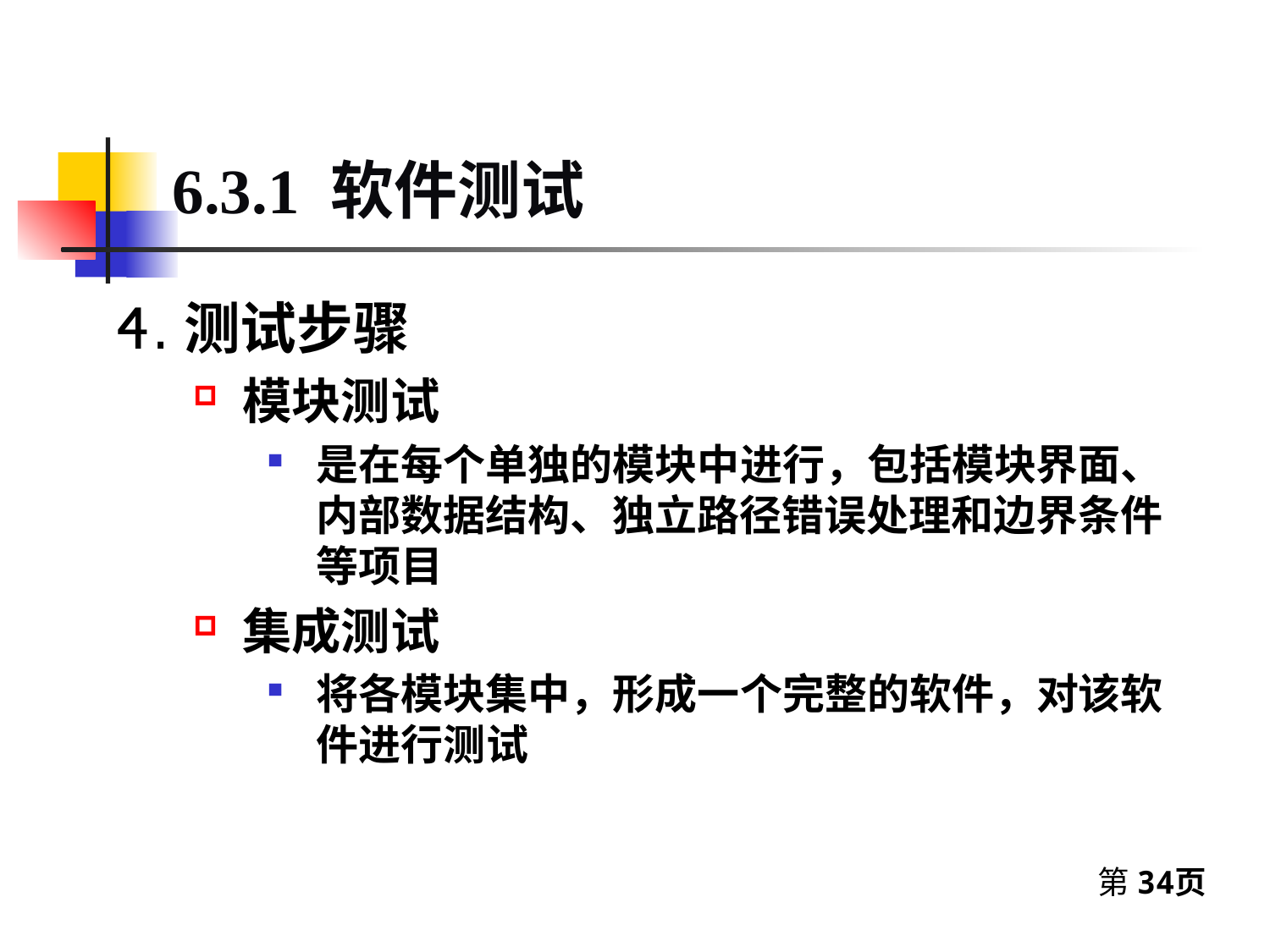

# 6.3.1 软件测试
4.测试步骤
模块测试
是在每个单独的模块中进行，包括模块界面、内部数据结构、独立路径错误处理和边界条件等项目
集成测试
将各模块集中，形成一个完整的软件，对该软件进行测试